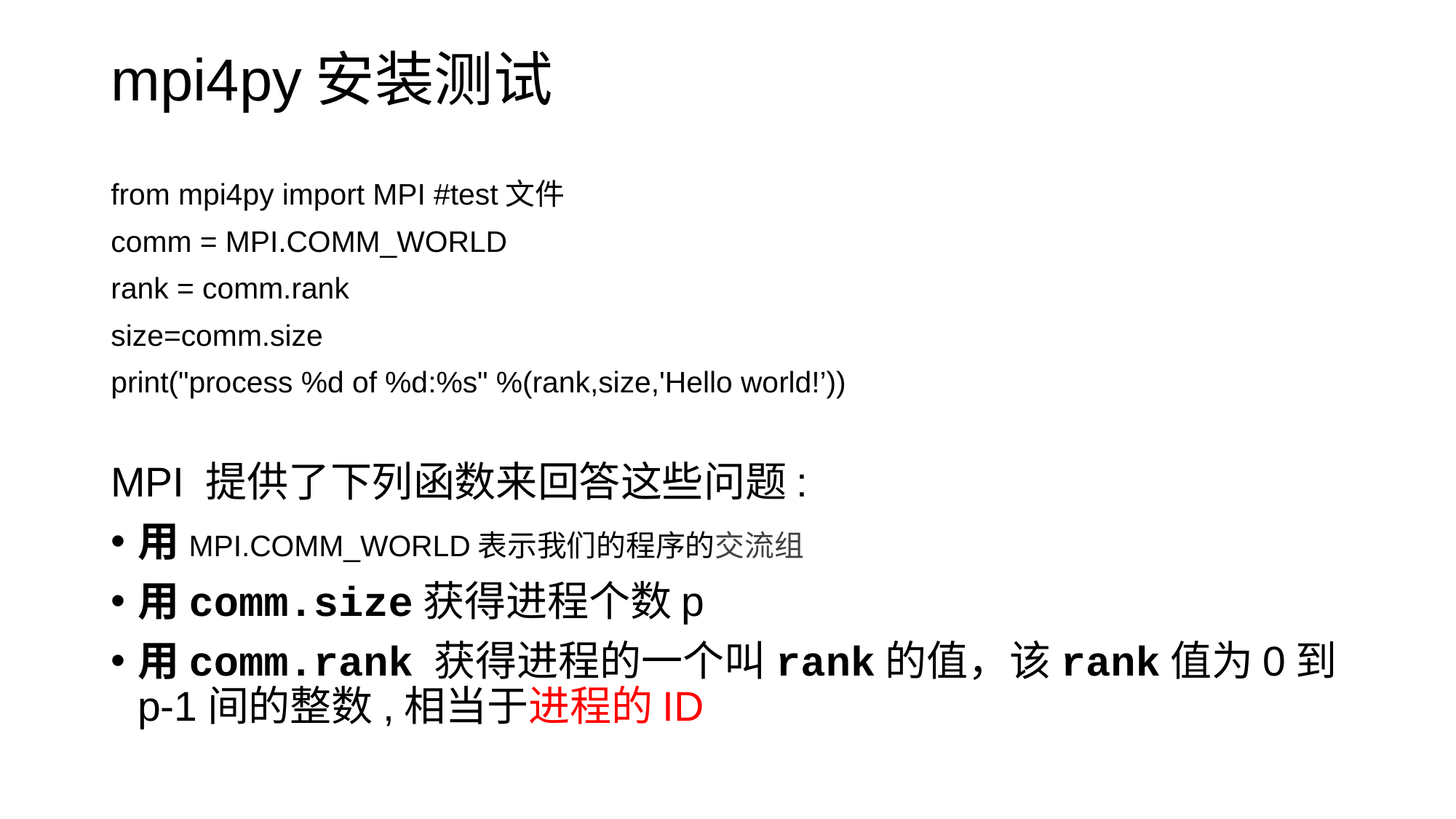

# mpi4py安装测试
from mpi4py import MPI #test文件
comm = MPI.COMM_WORLD
rank = comm.rank
size=comm.size
print("process %d of %d:%s" %(rank,size,'Hello world!’))

MPI 提供了下列函数来回答这些问题:
用MPI.COMM_WORLD表示我们的程序的交流组
用comm.size获得进程个数p
用comm.rank 获得进程的一个叫rank的值，该rank值为0到p-1间的整数,相当于进程的ID